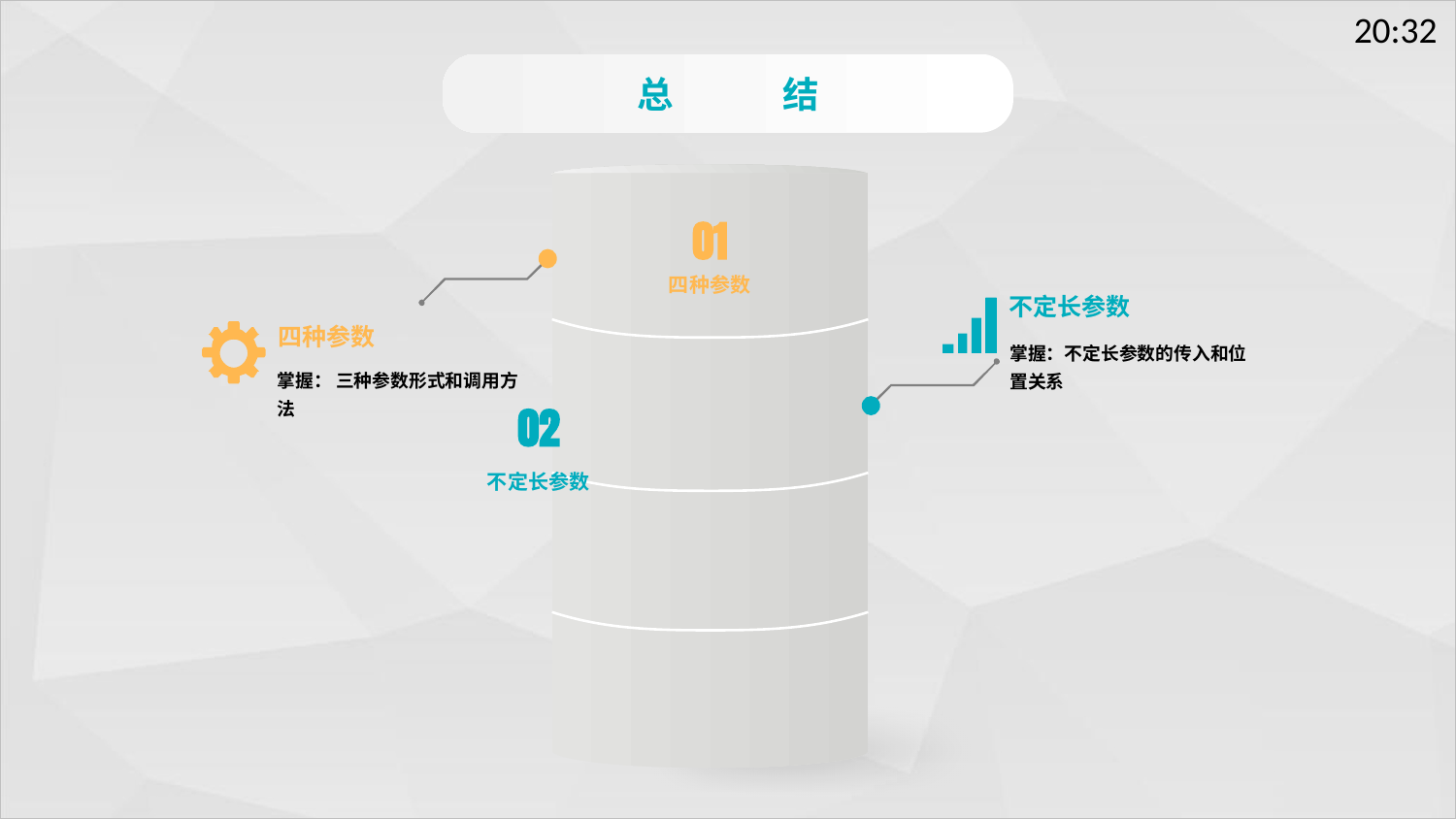

总	结

01
四种参数

不定长参数

掌握：不定长参数的传入和位置关系
四种参数

掌握： 三种参数形式和调用方法

02
不定长参数